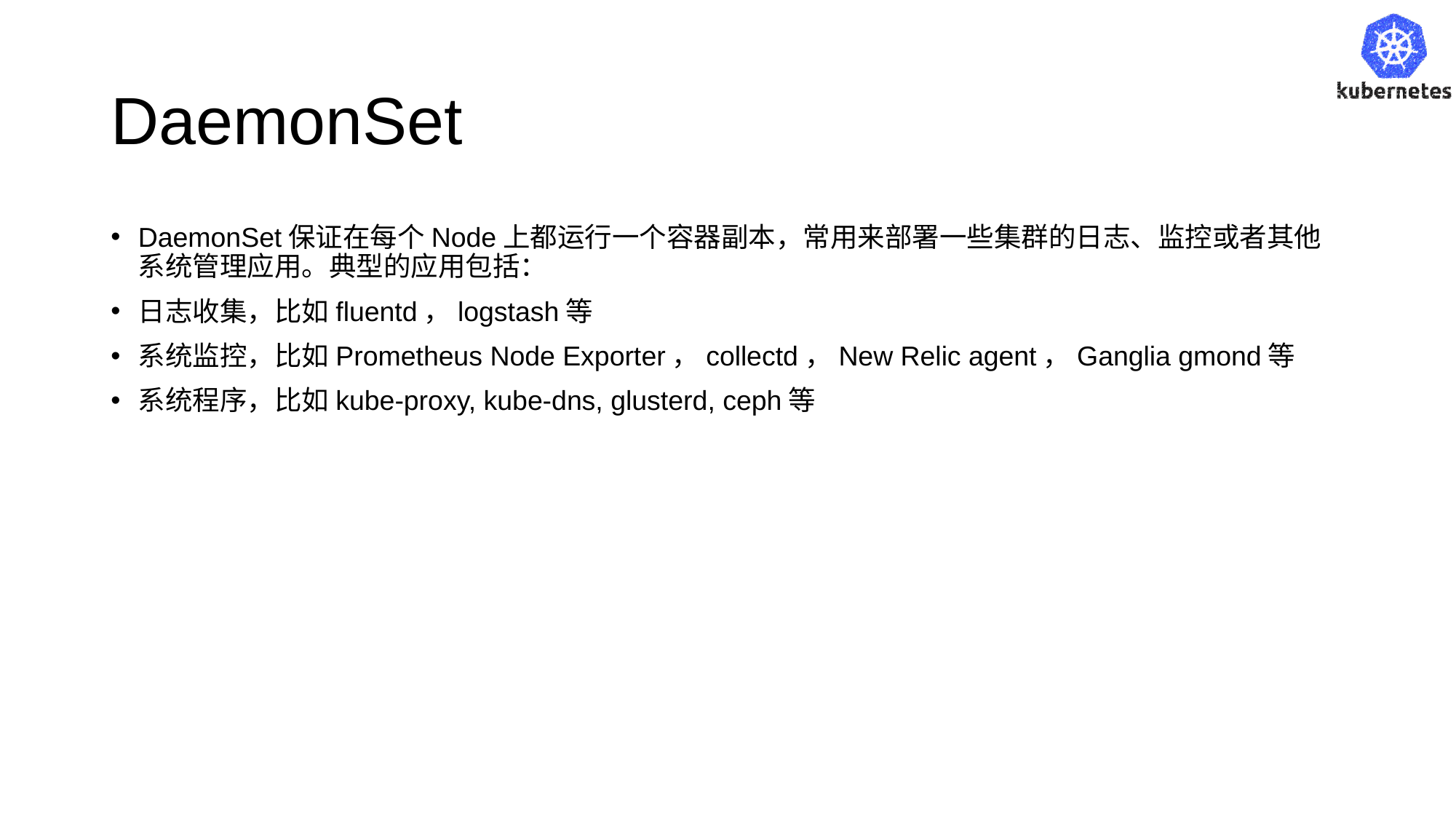

# DaemonSet
DaemonSet保证在每个Node上都运行一个容器副本，常用来部署一些集群的日志、监控或者其他系统管理应用。典型的应用包括：
日志收集，比如fluentd，logstash等
系统监控，比如Prometheus Node Exporter，collectd，New Relic agent，Ganglia gmond等
系统程序，比如kube-proxy, kube-dns, glusterd, ceph等